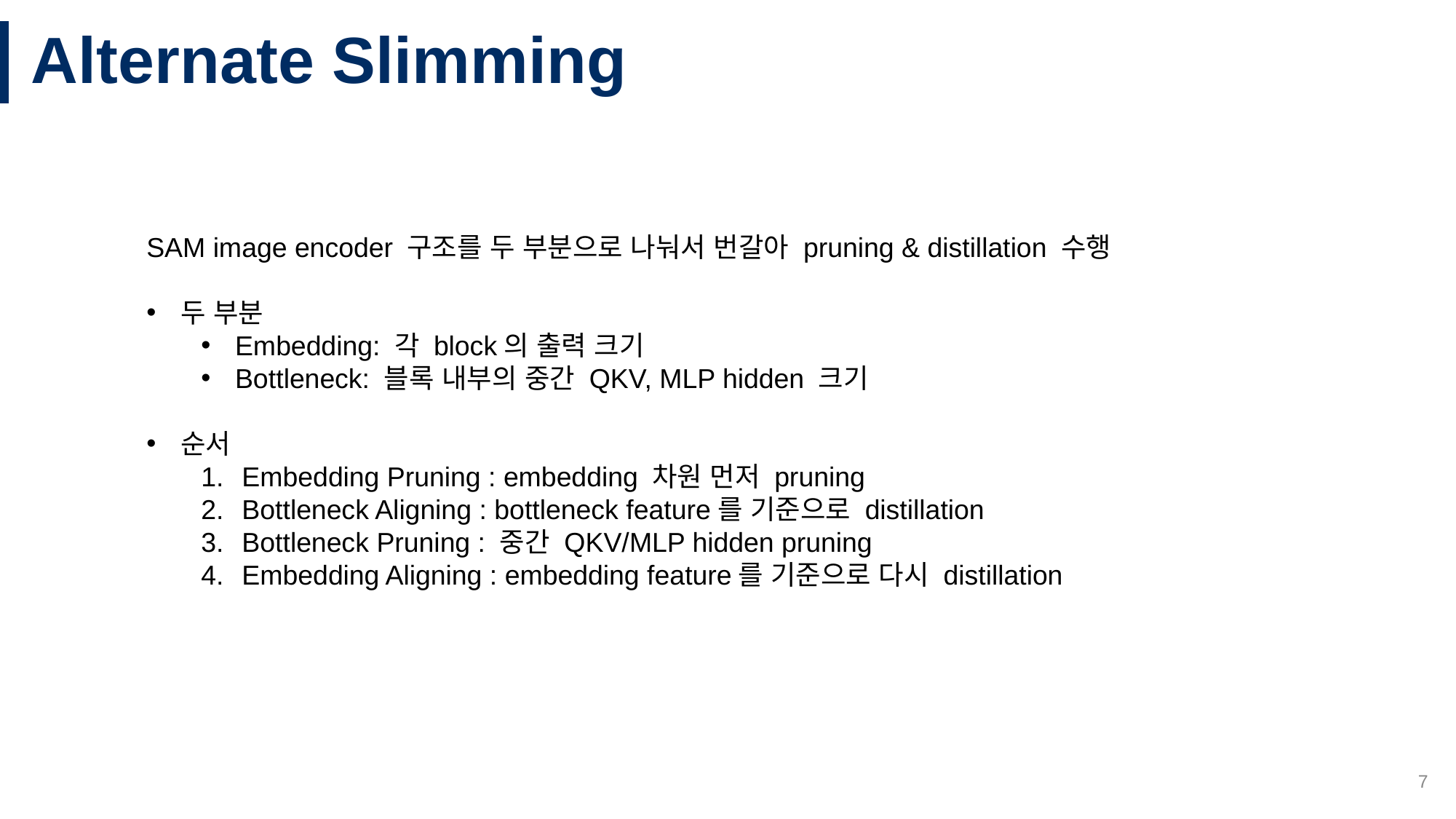

# Alternate Slimming
SAM image encoder 구조를 두 부분으로 나눠서 번갈아 pruning & distillation 수행

두 부분
Embedding: 각 block의 출력 크기
Bottleneck: 블록 내부의 중간 QKV, MLP hidden 크기

순서
Embedding Pruning : embedding 차원 먼저 pruning
Bottleneck Aligning : bottleneck feature를 기준으로 distillation
Bottleneck Pruning : 중간 QKV/MLP hidden pruning
Embedding Aligning : embedding feature를 기준으로 다시 distillation
7